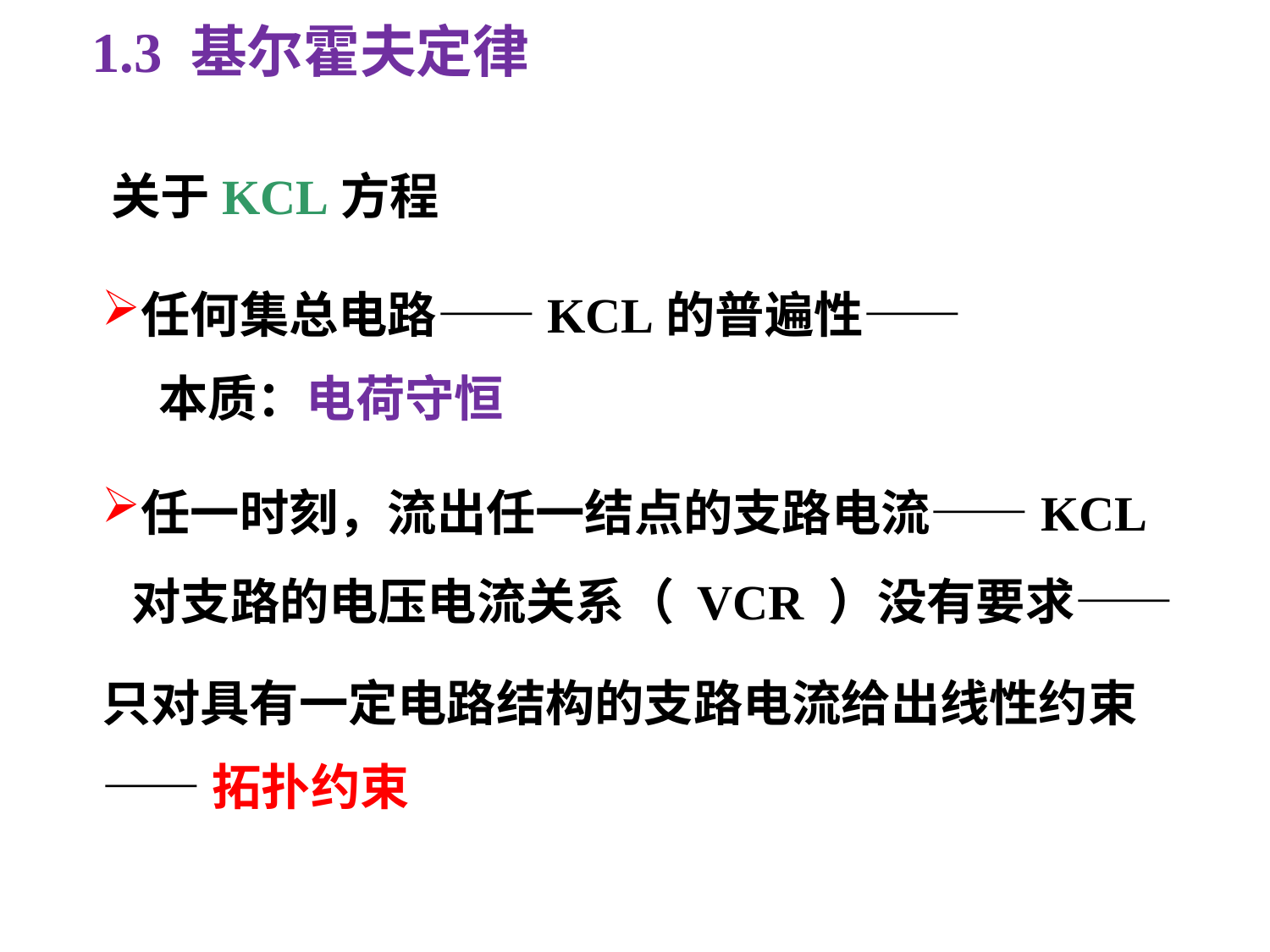

1.3 基尔霍夫定律
关于KCL方程
任何集总电路——KCL的普遍性——
    本质：电荷守恒
任一时刻，流出任一结点的支路电流——KCL对支路的电压电流关系（ VCR ）没有要求——
只对具有一定电路结构的支路电流给出线性约束
——拓扑约束